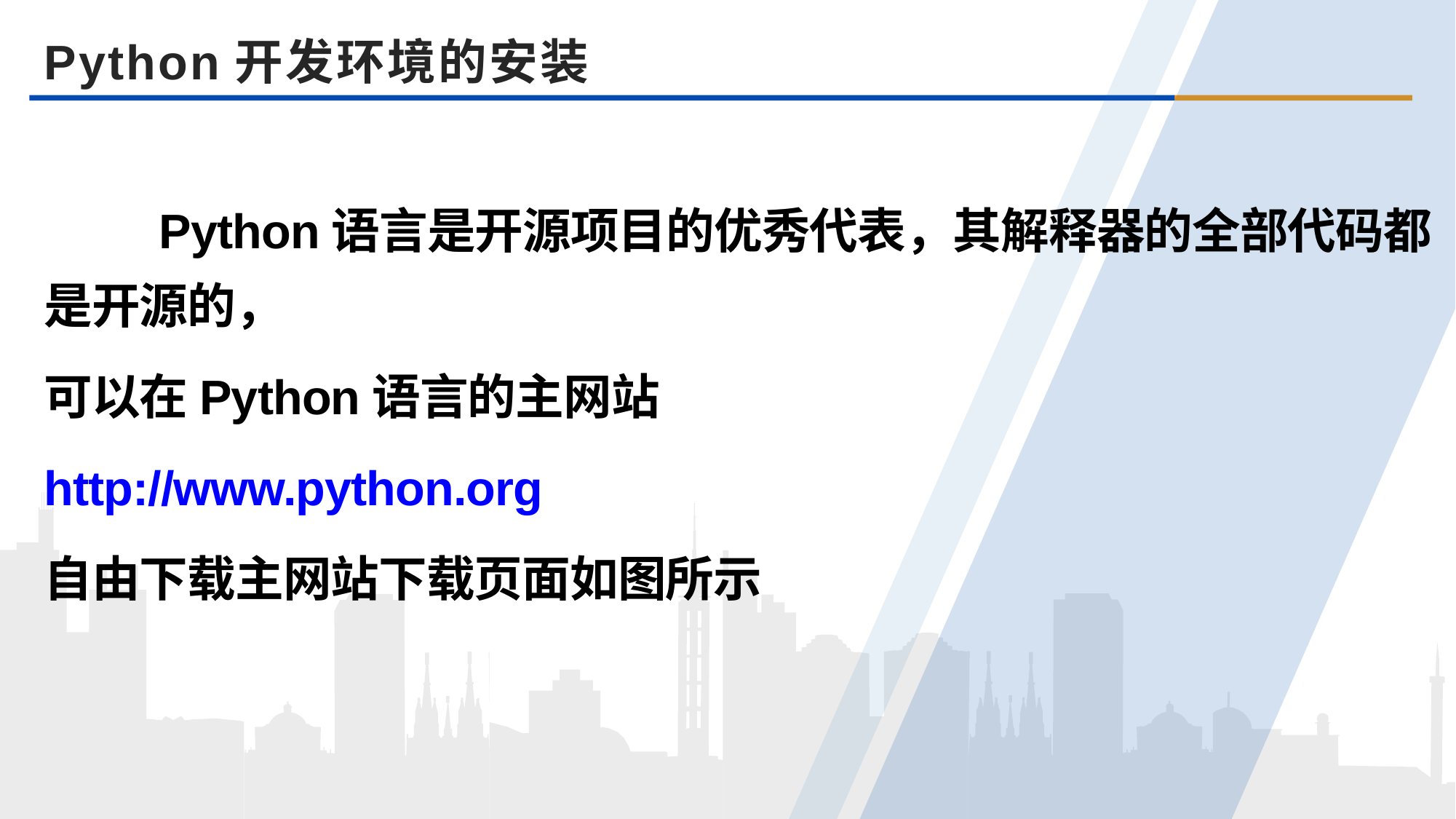

Python开发环境的安装
         Python语言是开源项目的优秀代表，其解释器的全部代码都是开源的，
可以在Python语言的主网站
http://www.python.org
自由下载主网站下载页面如图所示